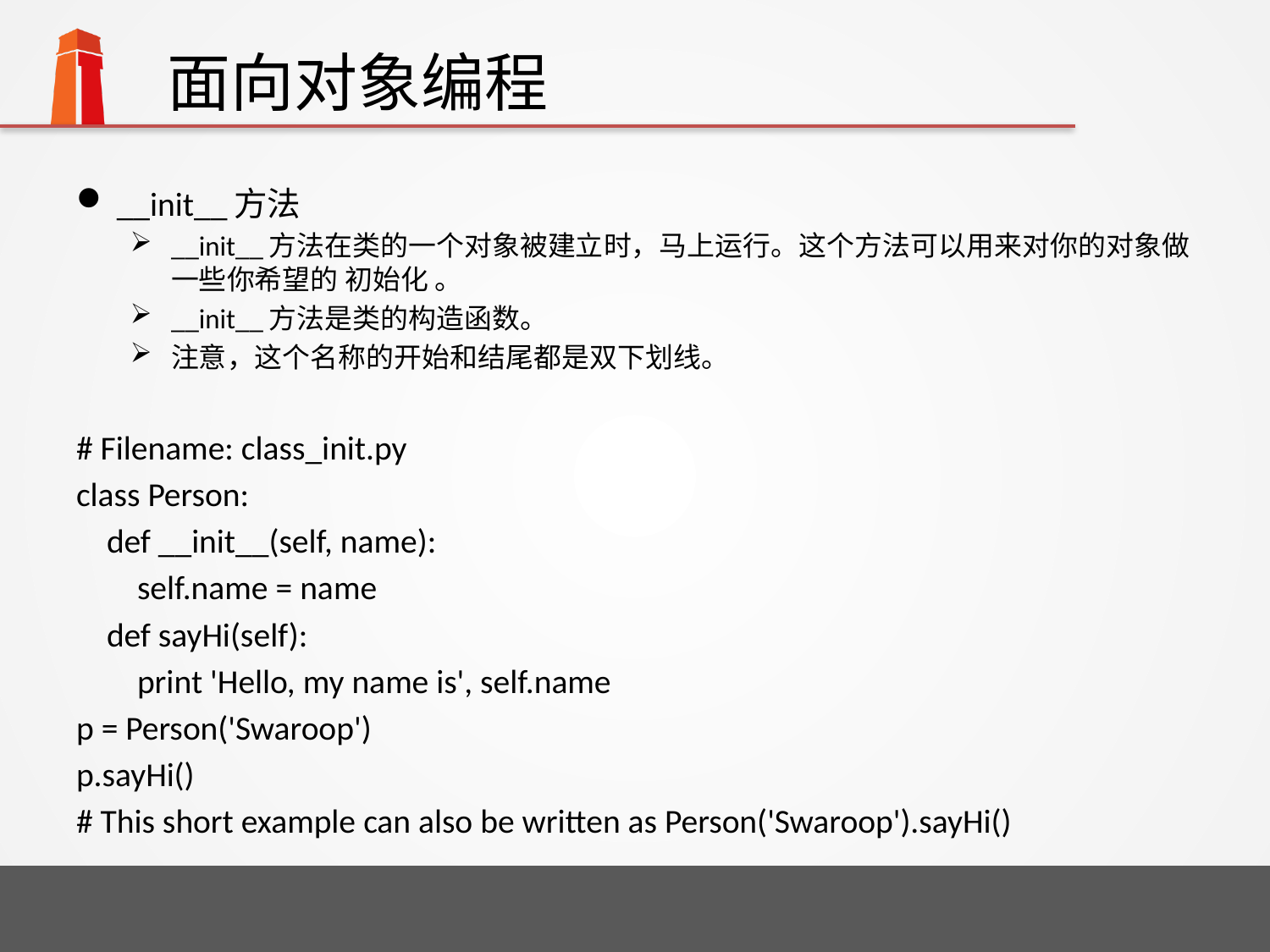

# 面向对象编程
__init__方法
__init__方法在类的一个对象被建立时，马上运行。这个方法可以用来对你的对象做一些你希望的 初始化 。
__init__方法是类的构造函数。
注意，这个名称的开始和结尾都是双下划线。

# Filename: class_init.py
class Person:
    def __init__(self, name):
        self.name = name
    def sayHi(self):
        print 'Hello, my name is', self.name
p = Person('Swaroop')
p.sayHi()
# This short example can also be written as Person('Swaroop').sayHi()